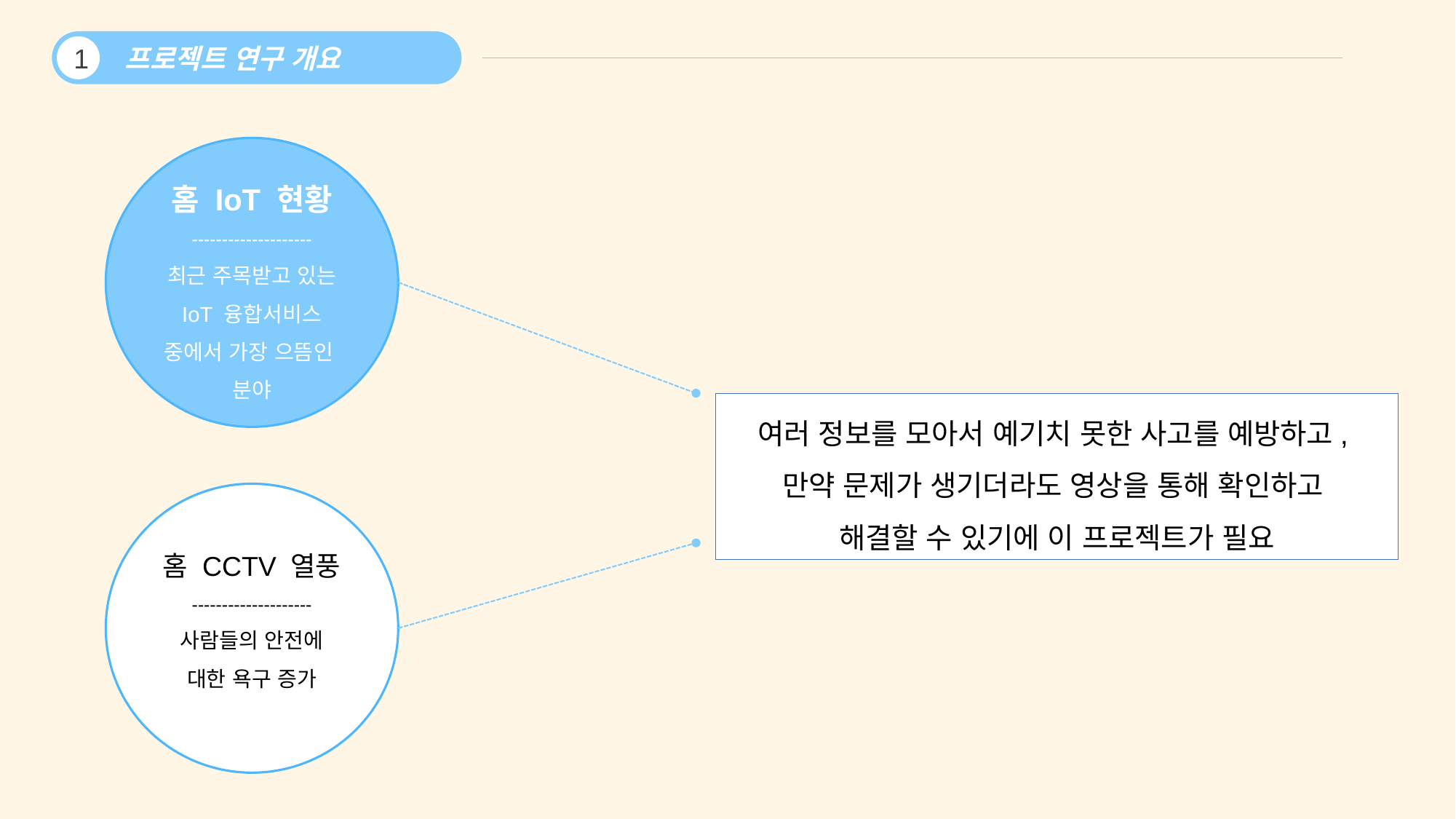

프로젝트 연구 개요
1
홈 IoT 현황
--------------------
최근 주목받고 있는 IoT 융합서비스 중에서 가장 으뜸인  분야
여러 정보를 모아서 예기치 못한 사고를 예방하고,
만약 문제가 생기더라도 영상을 통해 확인하고
해결할 수 있기에 이 프로젝트가 필요
홈 CCTV 열풍
--------------------
사람들의 안전에 대한 욕구 증가